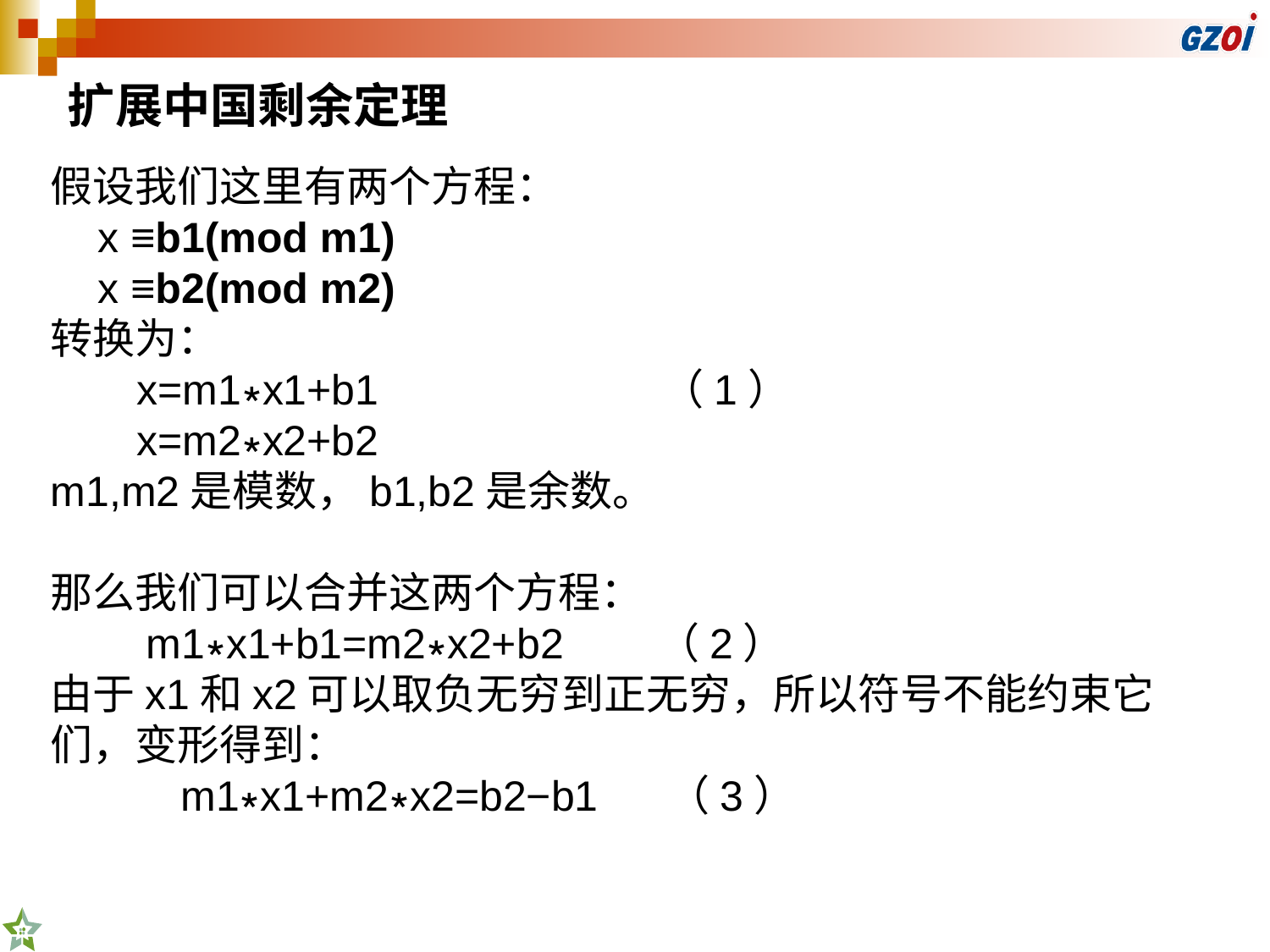

# 扩展中国剩余定理
假设我们这里有两个方程：
    x ≡b1(mod m1)
    x ≡b2(mod m2)
转换为：
        x=m1∗x1+b1                       （1）
        x=m2∗x2+b2
m1,m2是模数，b1,b2是余数。

那么我们可以合并这两个方程： 
         m1∗x1+b1=m2∗x2+b2       （2）
由于x1和x2可以取负无穷到正无穷，所以符号不能约束它们，变形得到：
           m1∗x1+m2∗x2=b2−b1     （3）